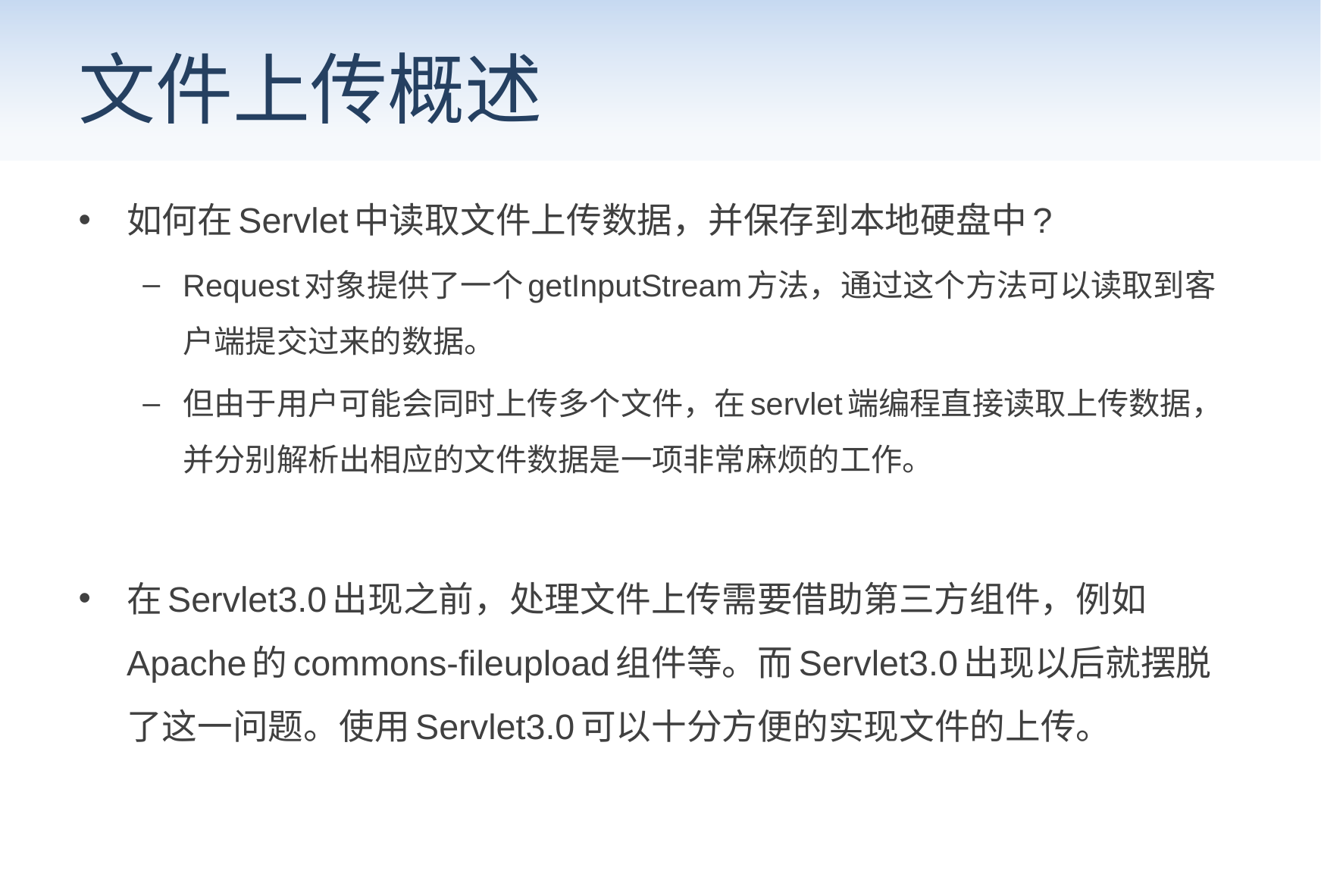

# 文件上传概述
如何在Servlet中读取文件上传数据，并保存到本地硬盘中?
Request对象提供了一个getInputStream方法，通过这个方法可以读取到客户端提交过来的数据。
但由于用户可能会同时上传多个文件，在servlet端编程直接读取上传数据，并分别解析出相应的文件数据是一项非常麻烦的工作。

在Servlet3.0出现之前，处理文件上传需要借助第三方组件，例如Apache的commons-fileupload组件等。而Servlet3.0出现以后就摆脱了这一问题。使用Servlet3.0可以十分方便的实现文件的上传。